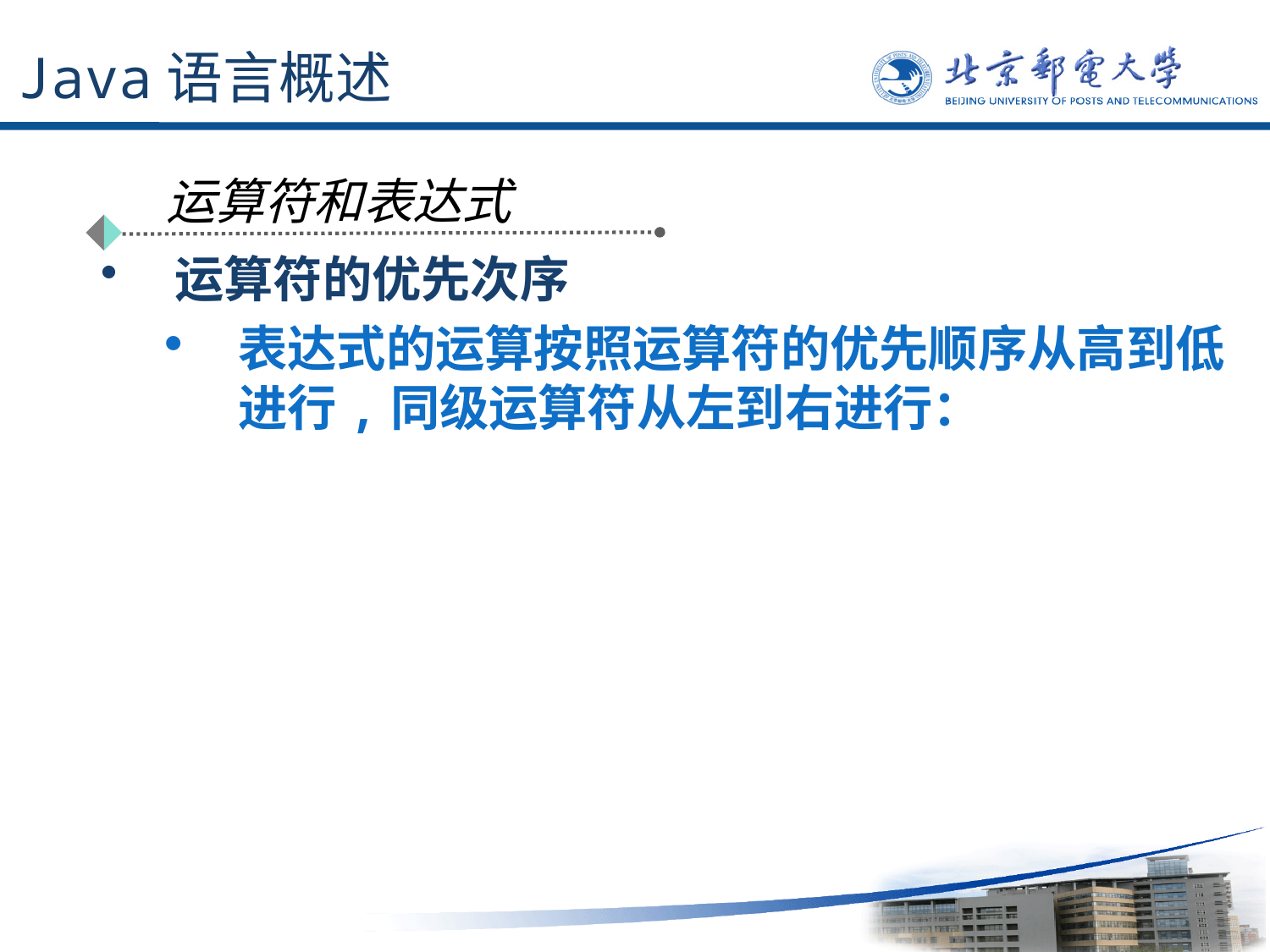

# Java语言概述

运算符和表达式

运算符的优先次序
表达式的运算按照运算符的优先顺序从高到低进行,同级运算符从左到右进行：